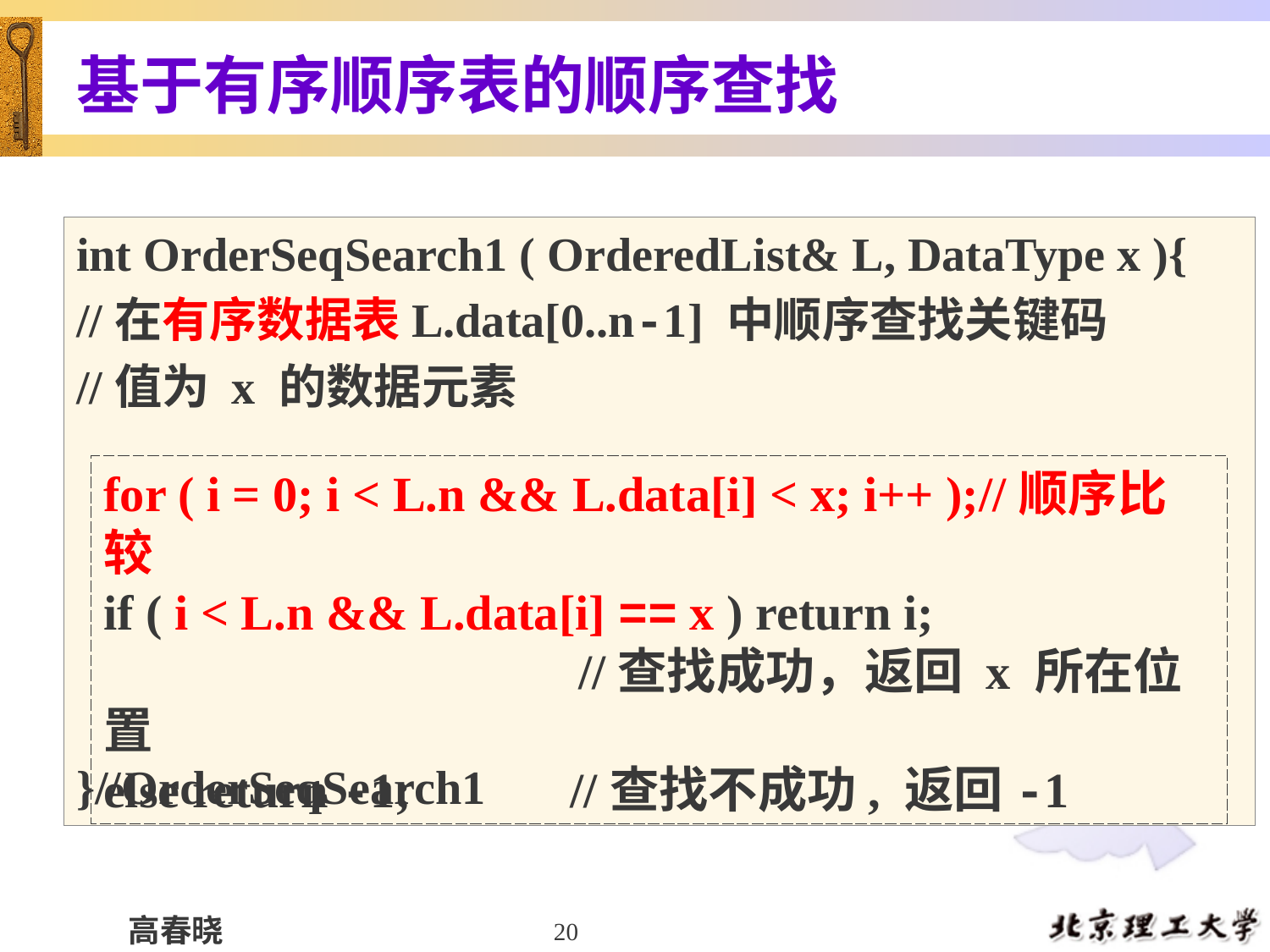

# 基于有序顺序表的顺序查找
int OrderSeqSearch1 ( OrderedList& L, DataType x ){
//在有序数据表L.data[0..n-1] 中顺序查找关键码
//值为 x 的数据元素

}//OrderSeqSearch1
for ( i = 0; i < L.n && L.data[i] < x; i++ );//顺序比较
if ( i < L.n && L.data[i] == x ) return i;
		                  //查找成功，返回 x 所在位置
else return -1;	       //查找不成功, 返回-1
20